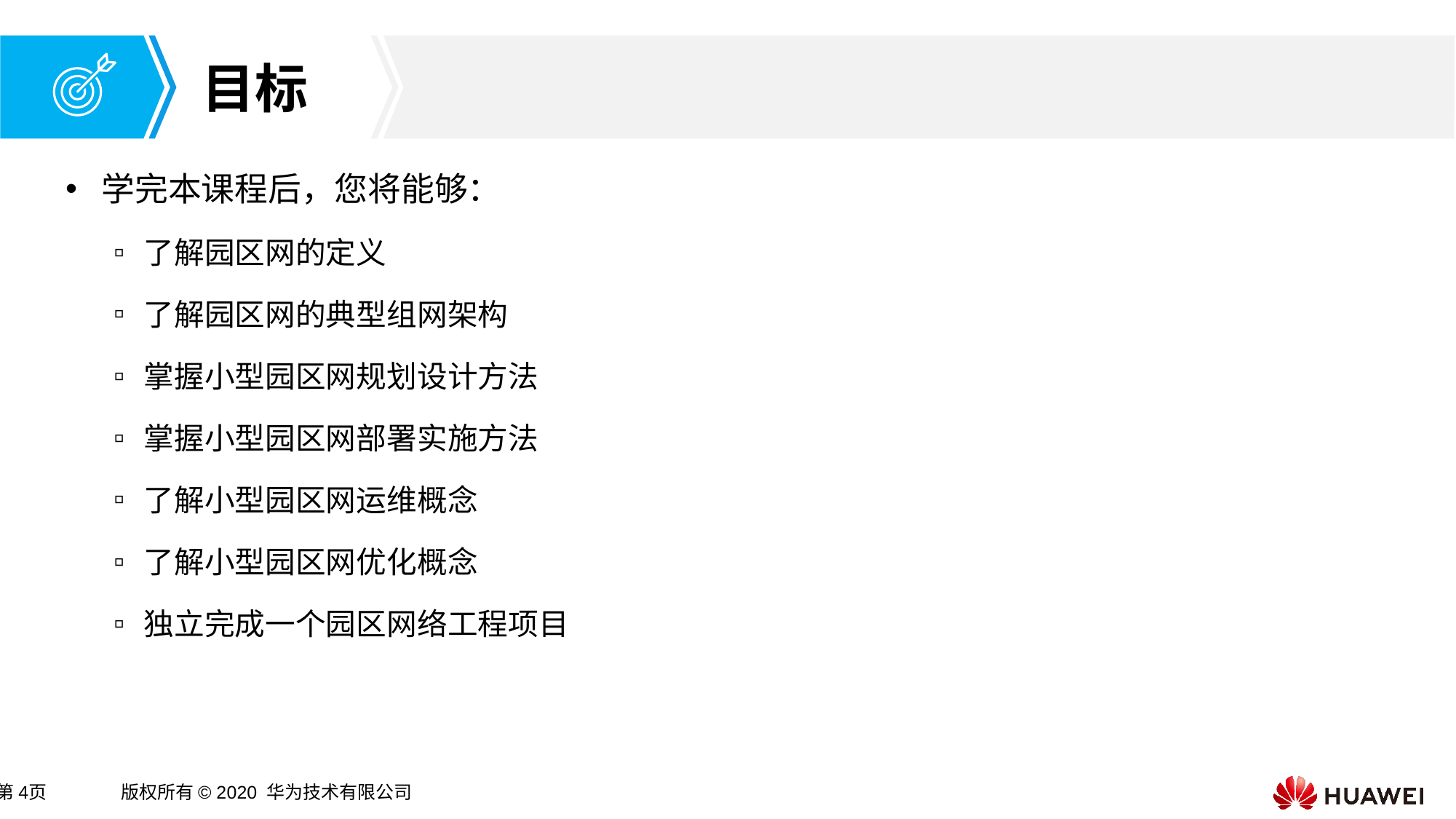

学完本课程后，您将能够：
了解园区网的定义
了解园区网的典型组网架构
掌握小型园区网规划设计方法
掌握小型园区网部署实施方法
了解小型园区网运维概念
了解小型园区网优化概念
独立完成一个园区网络工程项目